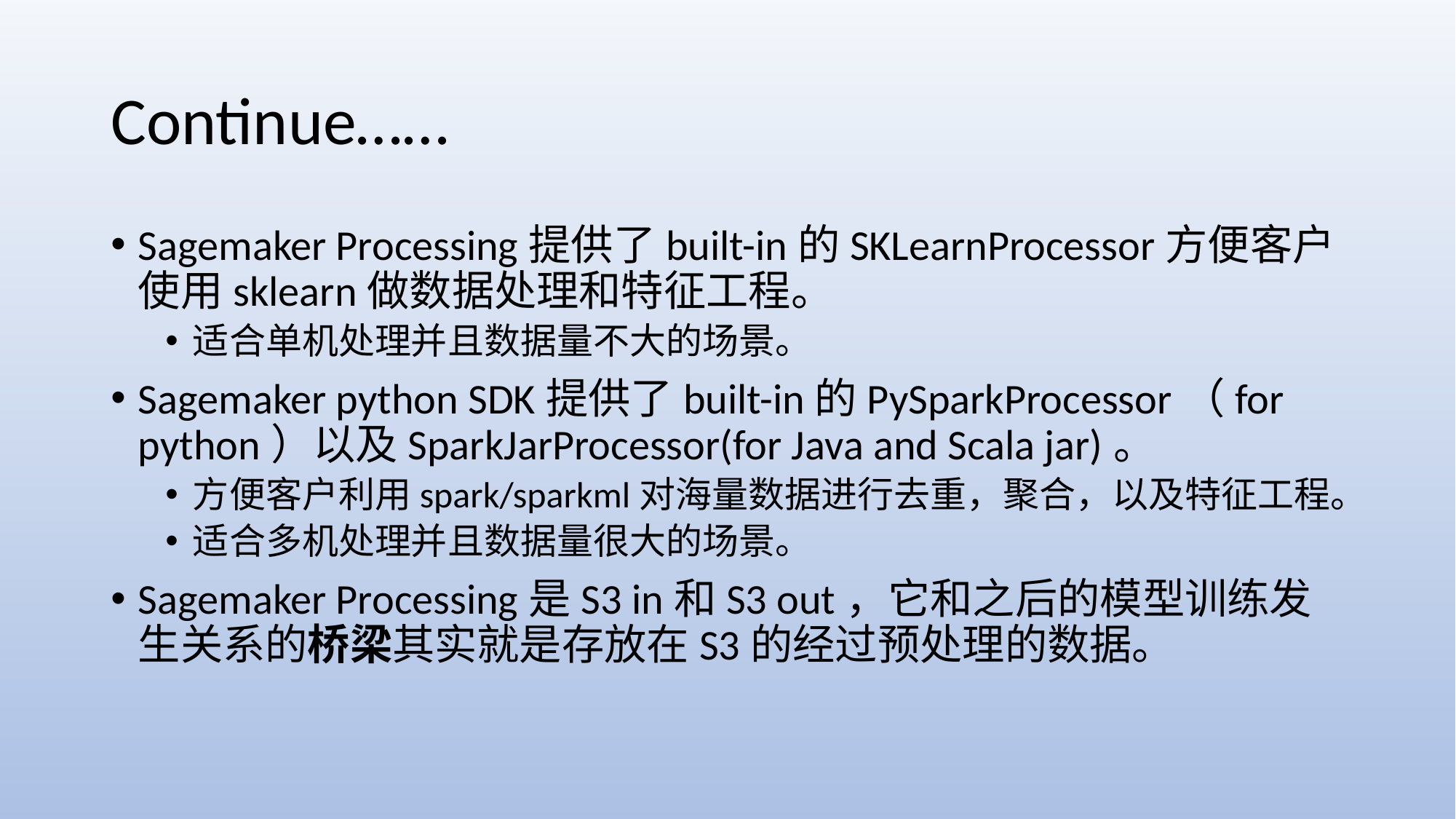

# Continue……
Sagemaker Processing提供了built-in的SKLearnProcessor方便客户使用sklearn做数据处理和特征工程。
适合单机处理并且数据量不大的场景。
Sagemaker python SDK提供了built-in的PySparkProcessor（for python）以及SparkJarProcessor(for Java and Scala jar)。
方便客户利用spark/sparkml对海量数据进行去重，聚合，以及特征工程。
适合多机处理并且数据量很大的场景。
Sagemaker Processing是S3 in和S3 out，它和之后的模型训练发生关系的桥梁其实就是存放在S3的经过预处理的数据。